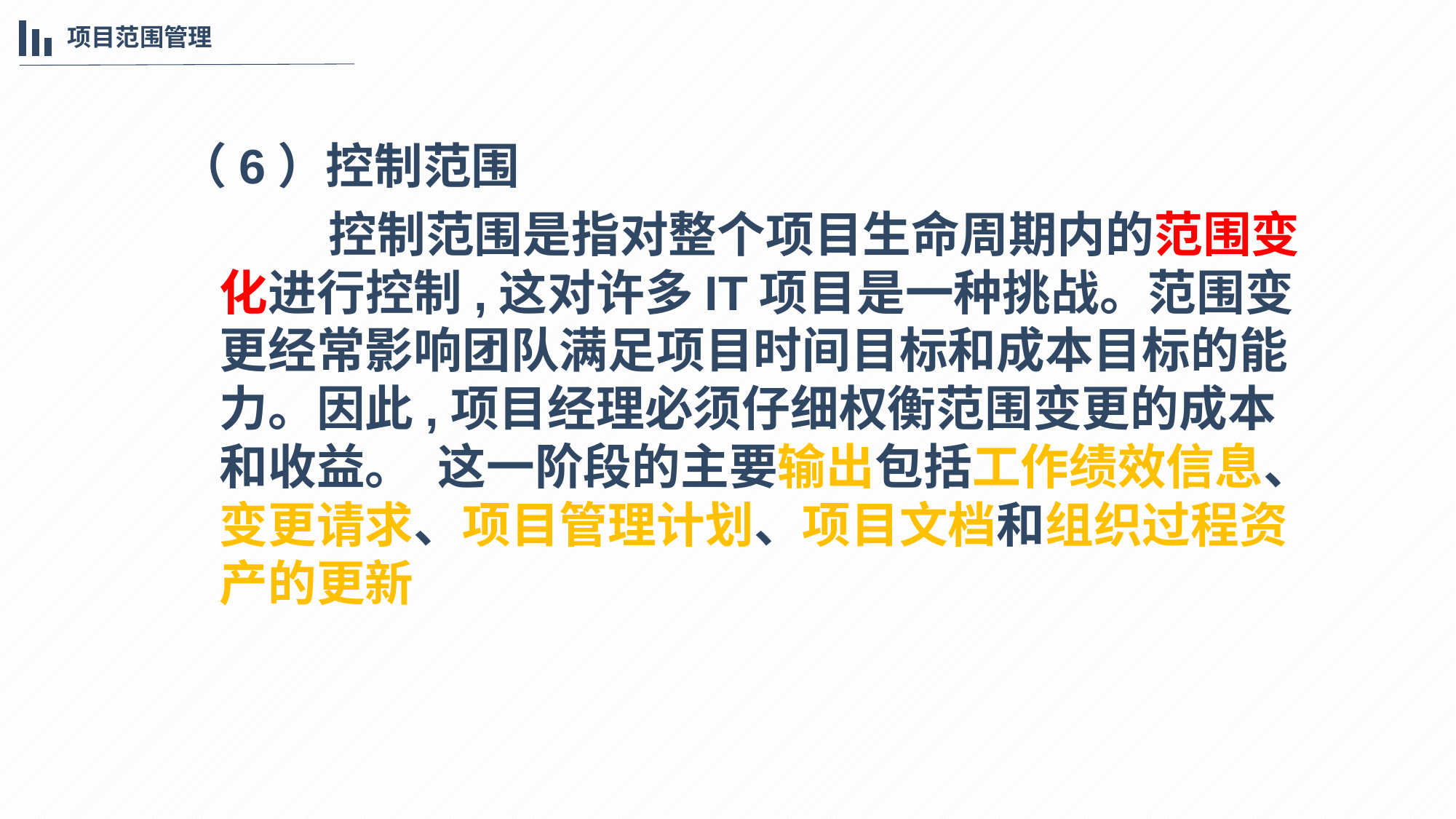

项目范围管理

（6）控制范围
		控制范围是指对整个项目生命周期内的范围变化进行控制,这对许多IT项目是一种挑战。范围变更经常影响团队满足项目时间目标和成本目标的能力。因此,项目经理必须仔细权衡范围变更的成本和收益。	这一阶段的主要输出包括工作绩效信息、变更请求、项目管理计划、项目文档和组织过程资产的更新